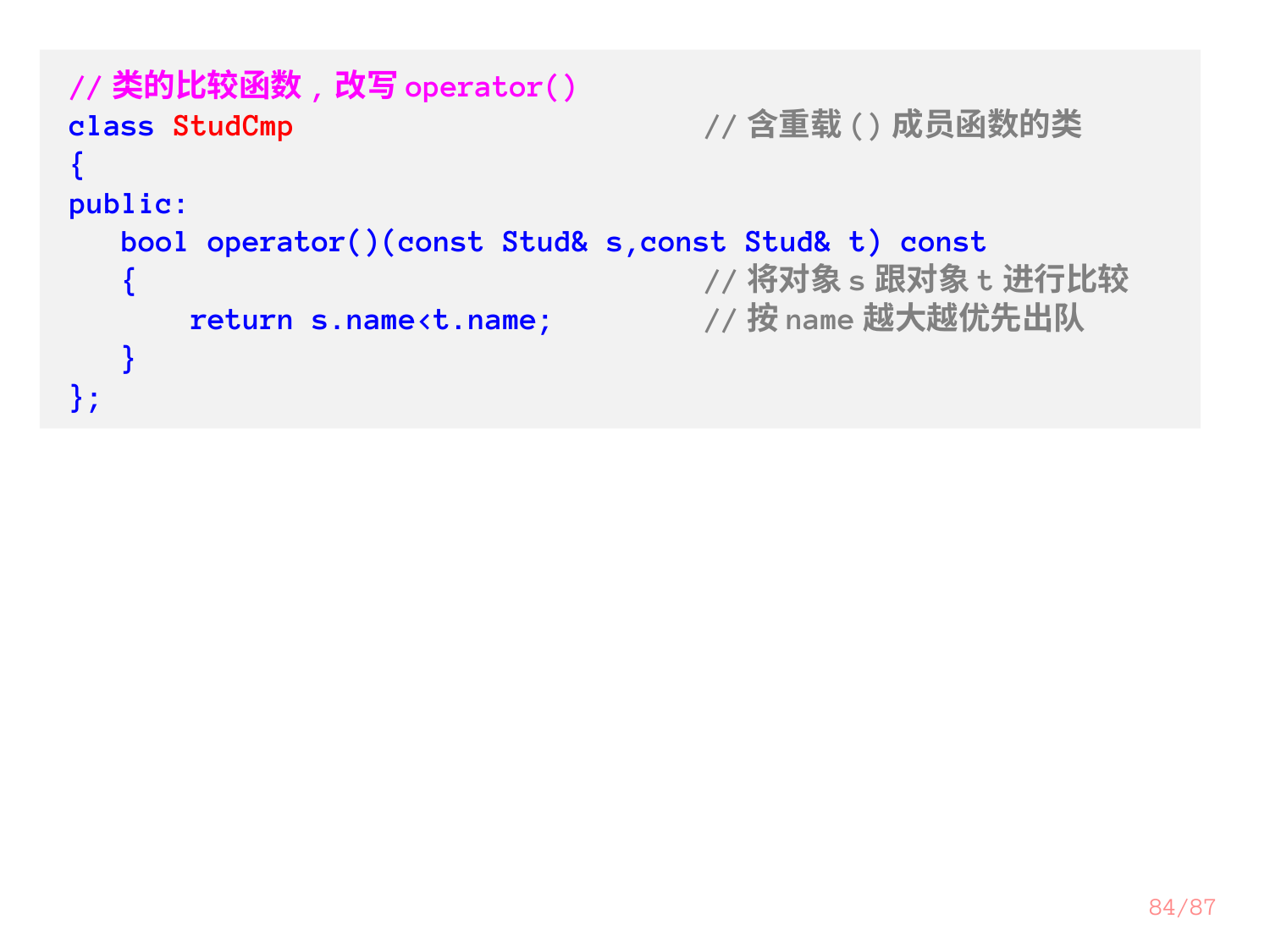

//类的比较函数,改写operator()
class StudCmp				//含重载()成员函数的类
{
public:
   bool operator()(const Stud& s,const Stud& t) const
   {					//将对象s跟对象t进行比较
       return s.name<t.name;		//按name越大越优先出队
   }
};
84/87